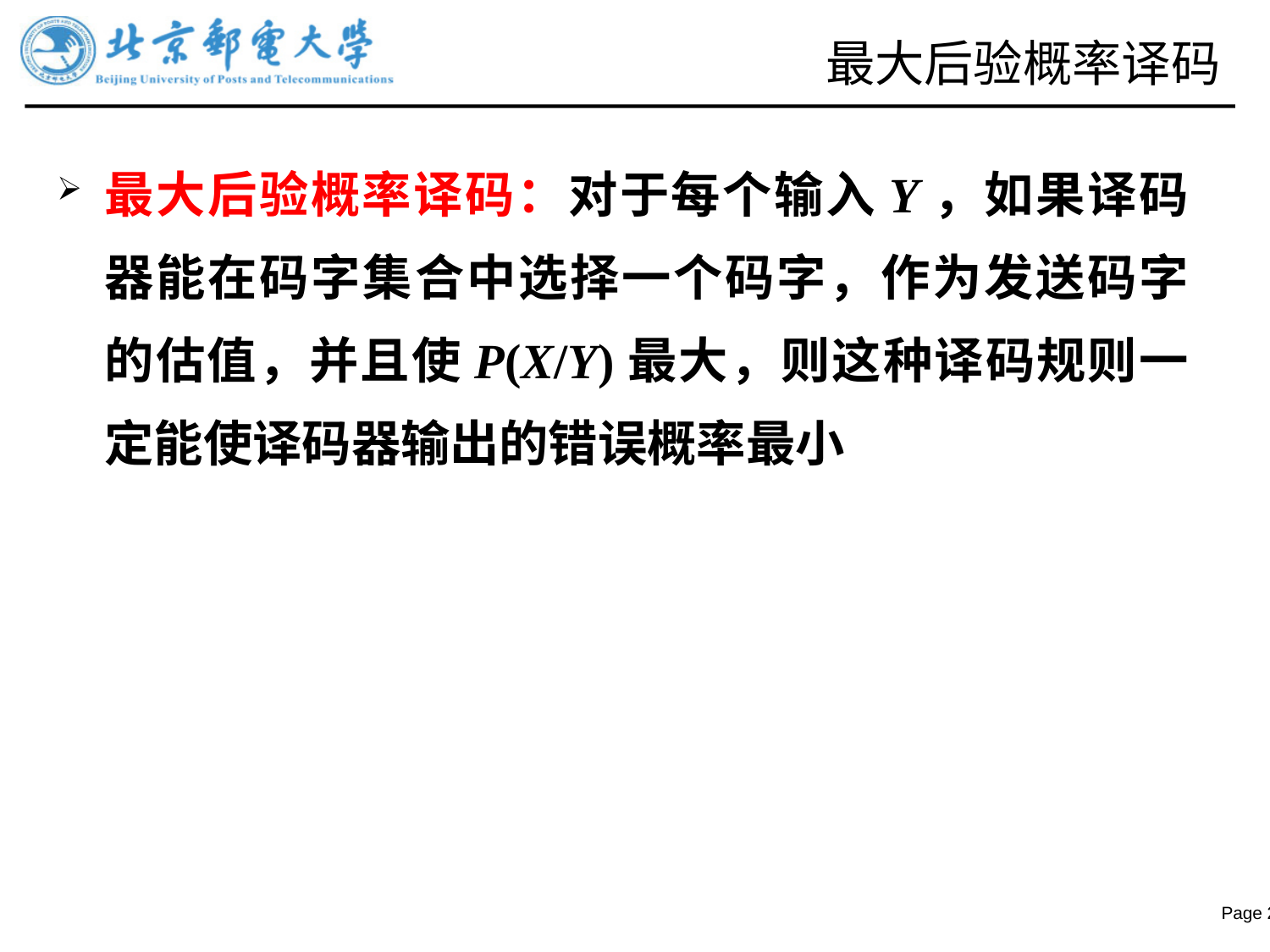

# 最大后验概率译码
最大后验概率译码：对于每个输入Y，如果译码器能在码字集合中选择一个码字，作为发送码字的估值，并且使P(X/Y)最大，则这种译码规则一定能使译码器输出的错误概率最小